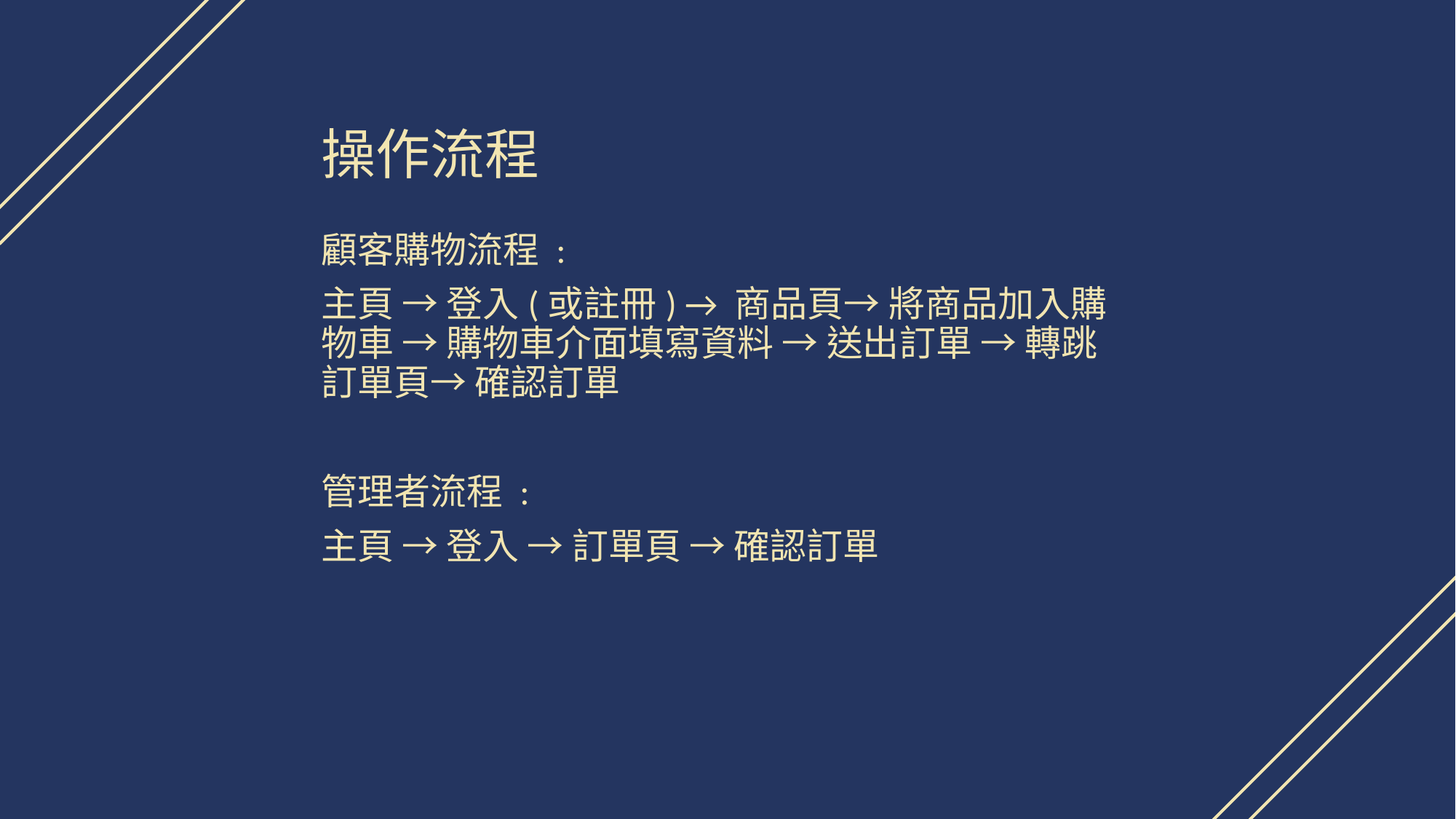

操作流程
顧客購物流程 :
主頁 → 登入(或註冊) → 商品頁→ 將商品加入購物車 → 購物車介面填寫資料 → 送出訂單 → 轉跳訂單頁→ 確認訂單

管理者流程 :
主頁 → 登入 → 訂單頁 → 確認訂單